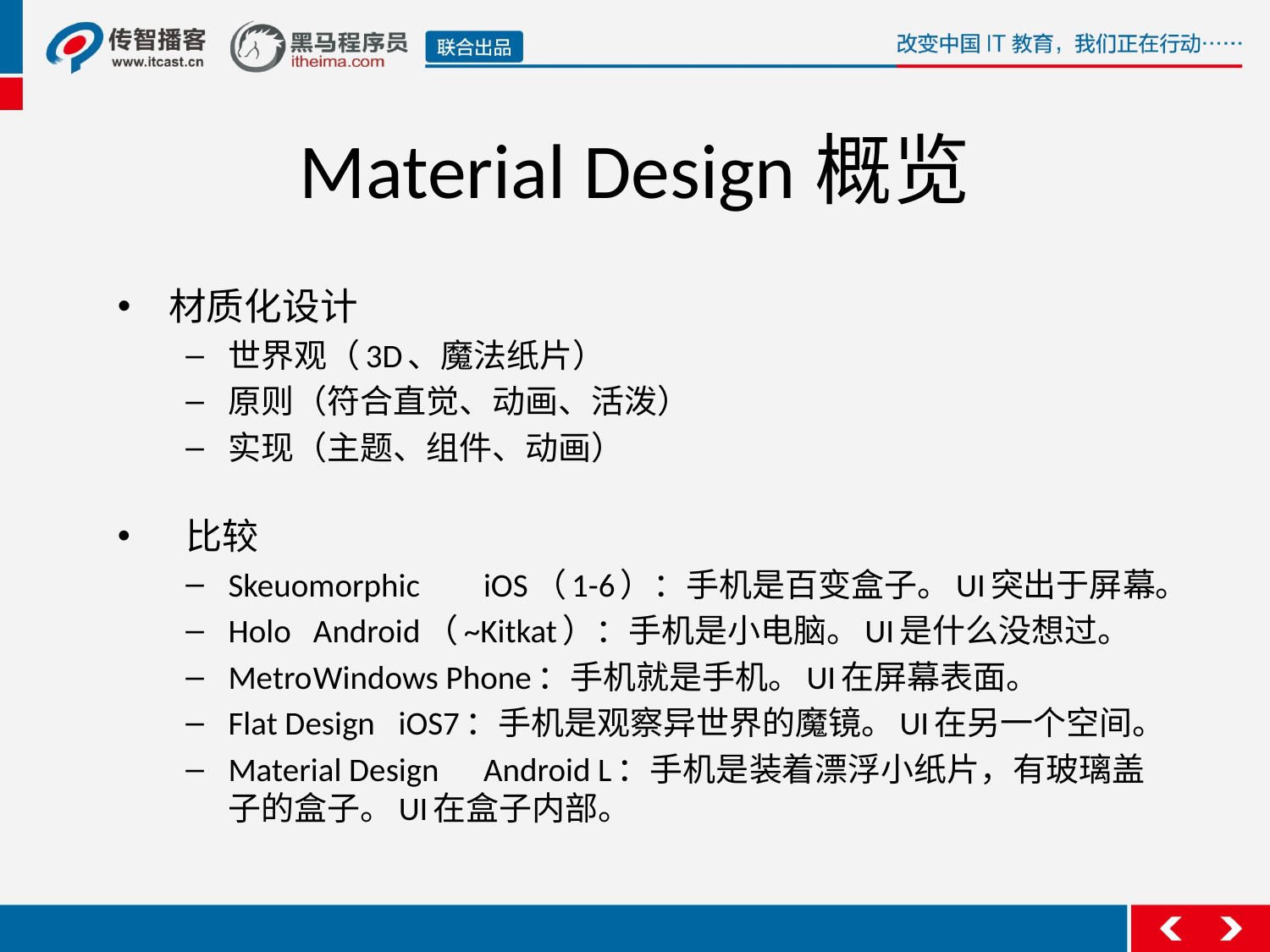

# Material Design概览
材质化设计
世界观（3D、魔法纸片）
原则（符合直觉、动画、活泼）
实现（主题、组件、动画）
比较
Skeuomorphic	iOS（1-6）：手机是百变盒子。UI突出于屏幕。
Holo		Android（~Kitkat）：手机是小电脑。UI是什么没想过。
Metro		Windows Phone：手机就是手机。UI在屏幕表面。
Flat Design	iOS7：手机是观察异世界的魔镜。UI在另一个空间。
Material Design	Android L：手机是装着漂浮小纸片，有玻璃盖子的盒子。UI在盒子内部。